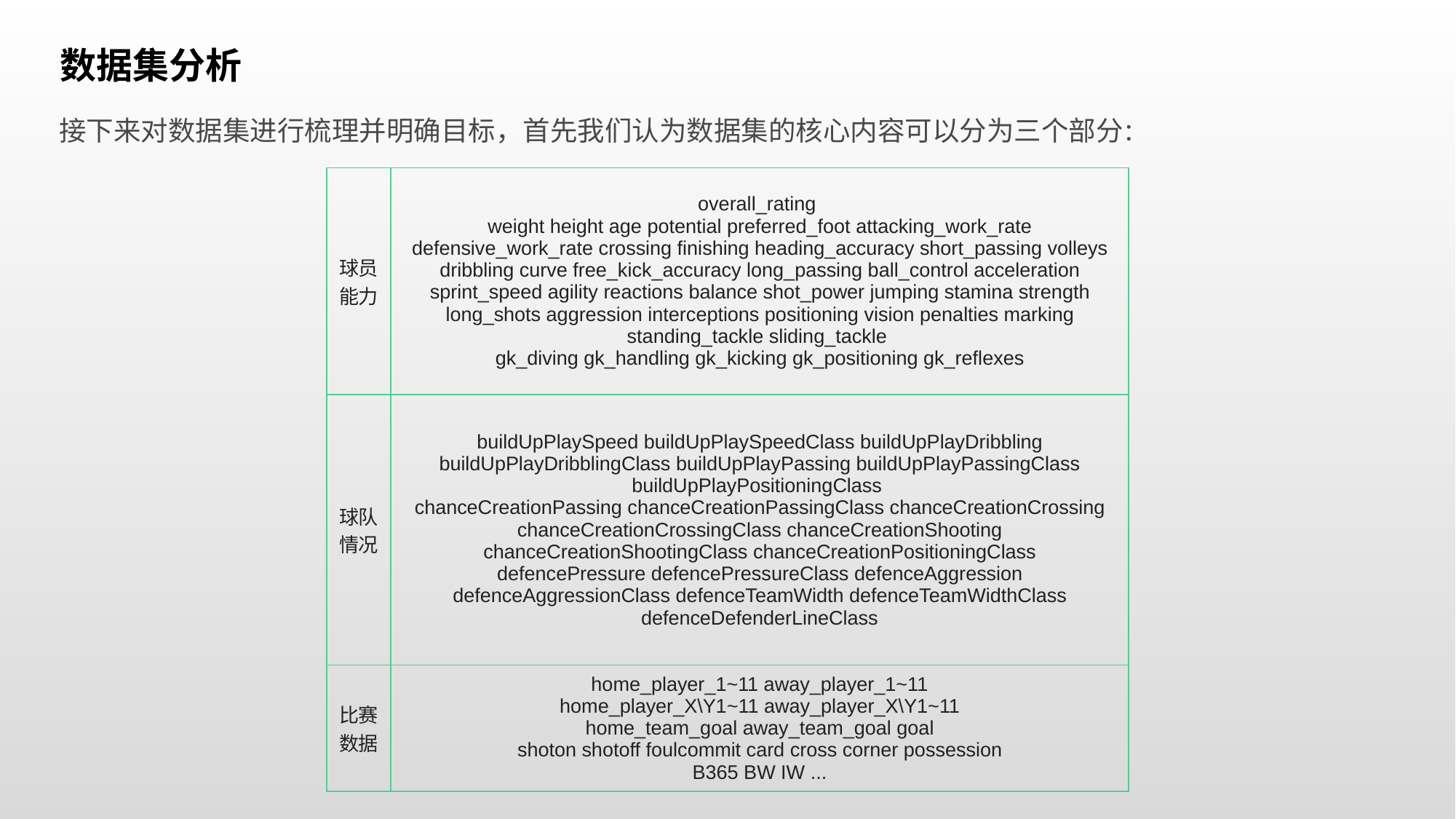

数据集分析
接下来对数据集进行梳理并明确目标，首先我们认为数据集的核心内容可以分为三个部分：
| 球员能力 | overall\_rating weight height age potential preferred\_foot attacking\_work\_rate defensive\_work\_rate crossing finishing heading\_accuracy short\_passing volleys dribbling curve free\_kick\_accuracy long\_passing ball\_control acceleration sprint\_speed agility reactions balance shot\_power jumping stamina strength long\_shots aggression interceptions positioning vision penalties marking standing\_tackle sliding\_tackle gk\_diving gk\_handling gk\_kicking gk\_positioning gk\_reflexes |
| --- | --- |
| 球队情况 | buildUpPlaySpeed buildUpPlaySpeedClass buildUpPlayDribbling buildUpPlayDribblingClass buildUpPlayPassing buildUpPlayPassingClass buildUpPlayPositioningClass chanceCreationPassing chanceCreationPassingClass chanceCreationCrossing chanceCreationCrossingClass chanceCreationShooting chanceCreationShootingClass chanceCreationPositioningClass defencePressure defencePressureClass defenceAggression defenceAggressionClass defenceTeamWidth defenceTeamWidthClass defenceDefenderLineClass |
| 比赛数据 | home\_player\_1~11 away\_player\_1~11 home\_player\_X\Y1~11 away\_player\_X\Y1~11 home\_team\_goal away\_team\_goal goal shoton shotoff foulcommit card cross corner possession B365 BW IW ... |